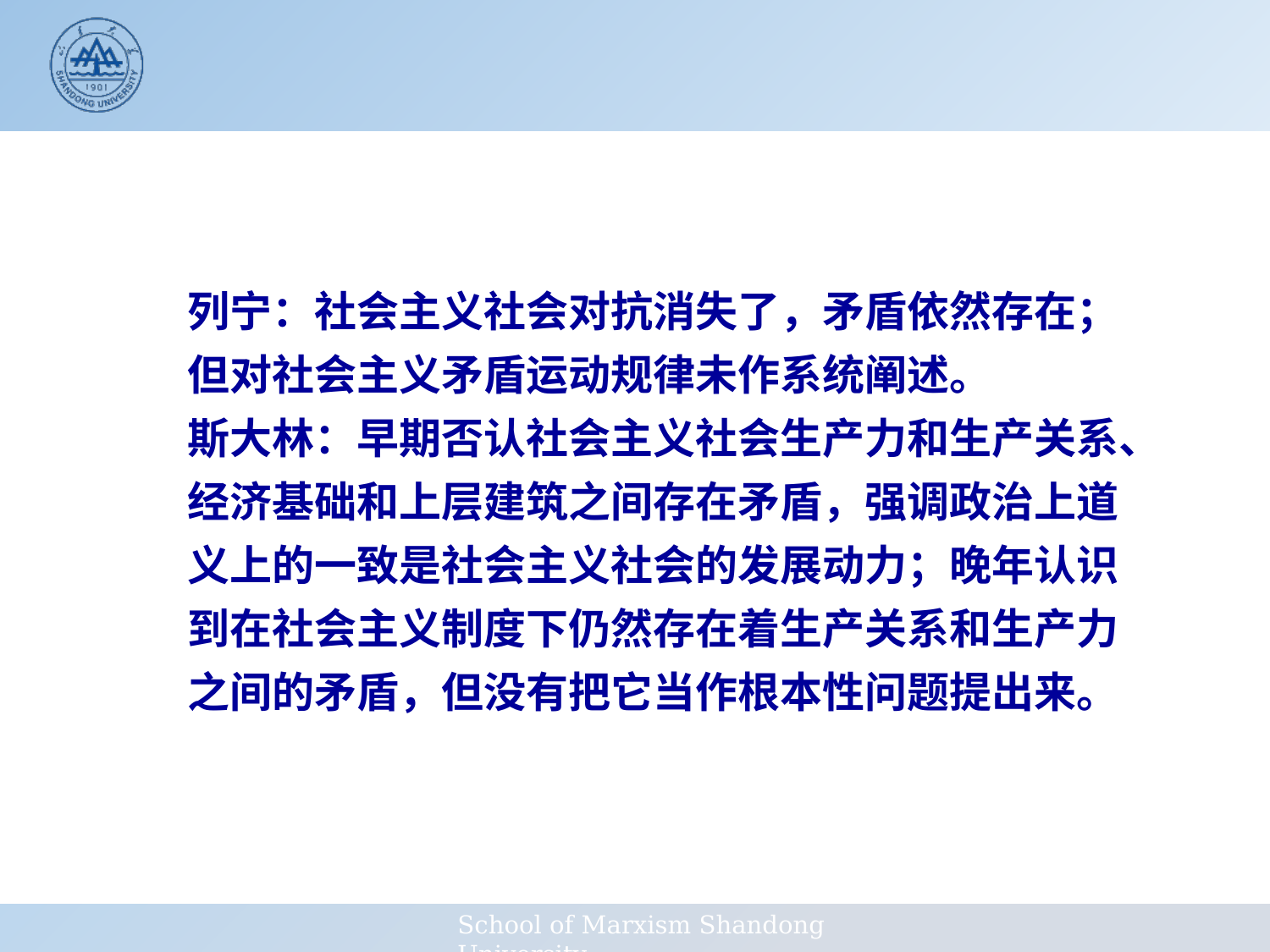

列宁：社会主义社会对抗消失了，矛盾依然存在；但对社会主义矛盾运动规律未作系统阐述。
斯大林：早期否认社会主义社会生产力和生产关系、经济基础和上层建筑之间存在矛盾，强调政治上道义上的一致是社会主义社会的发展动力；晚年认识到在社会主义制度下仍然存在着生产关系和生产力之间的矛盾，但没有把它当作根本性问题提出来。